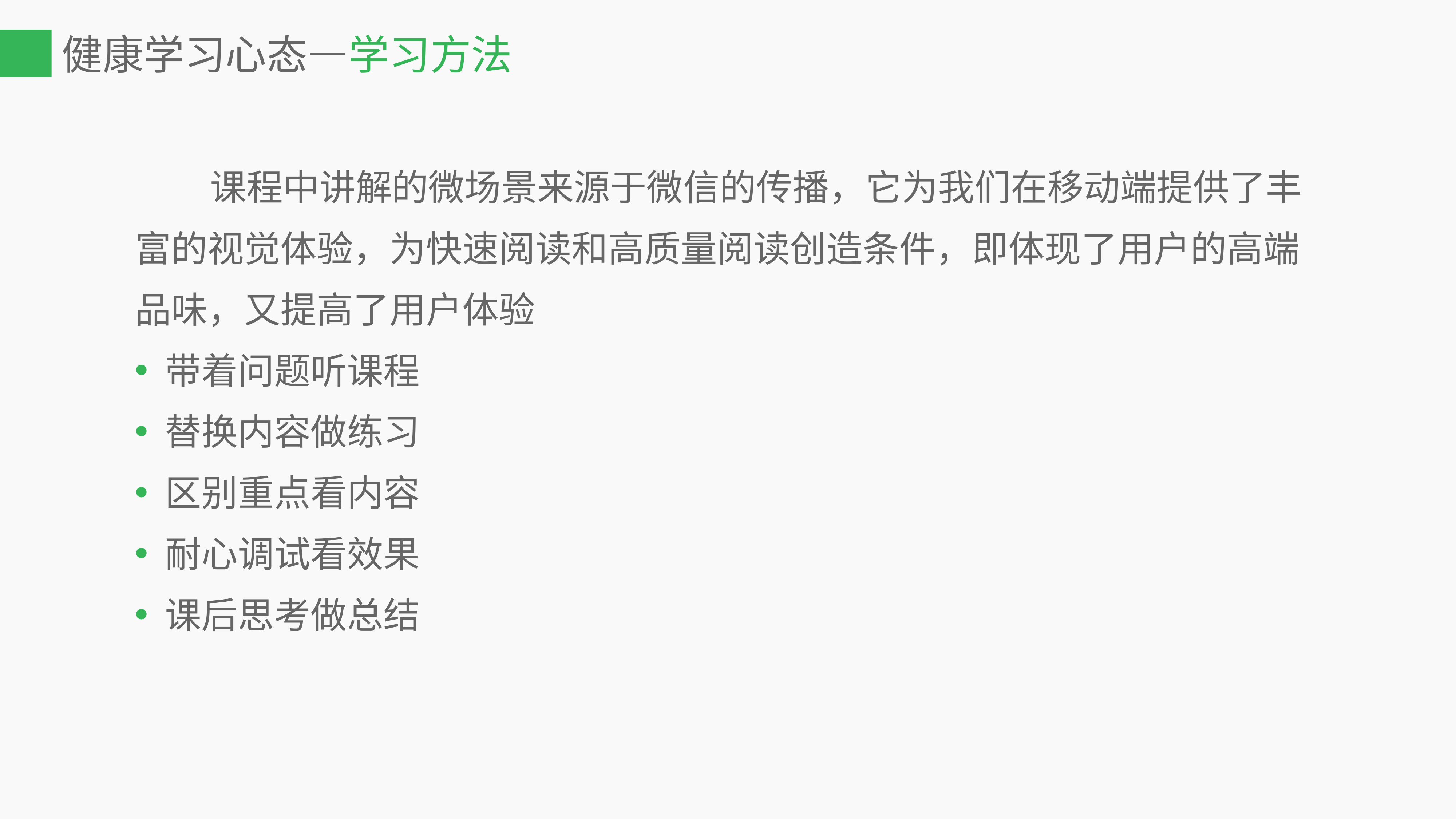

# 健康学习心态—学习方法
课程中讲解的微场景来源于微信的传播，它为我们在移动端提供了丰富的视觉体验，为快速阅读和高质量阅读创造条件，即体现了用户的高端品味，又提高了用户体验
带着问题听课程
替换内容做练习
区别重点看内容
耐心调试看效果
课后思考做总结